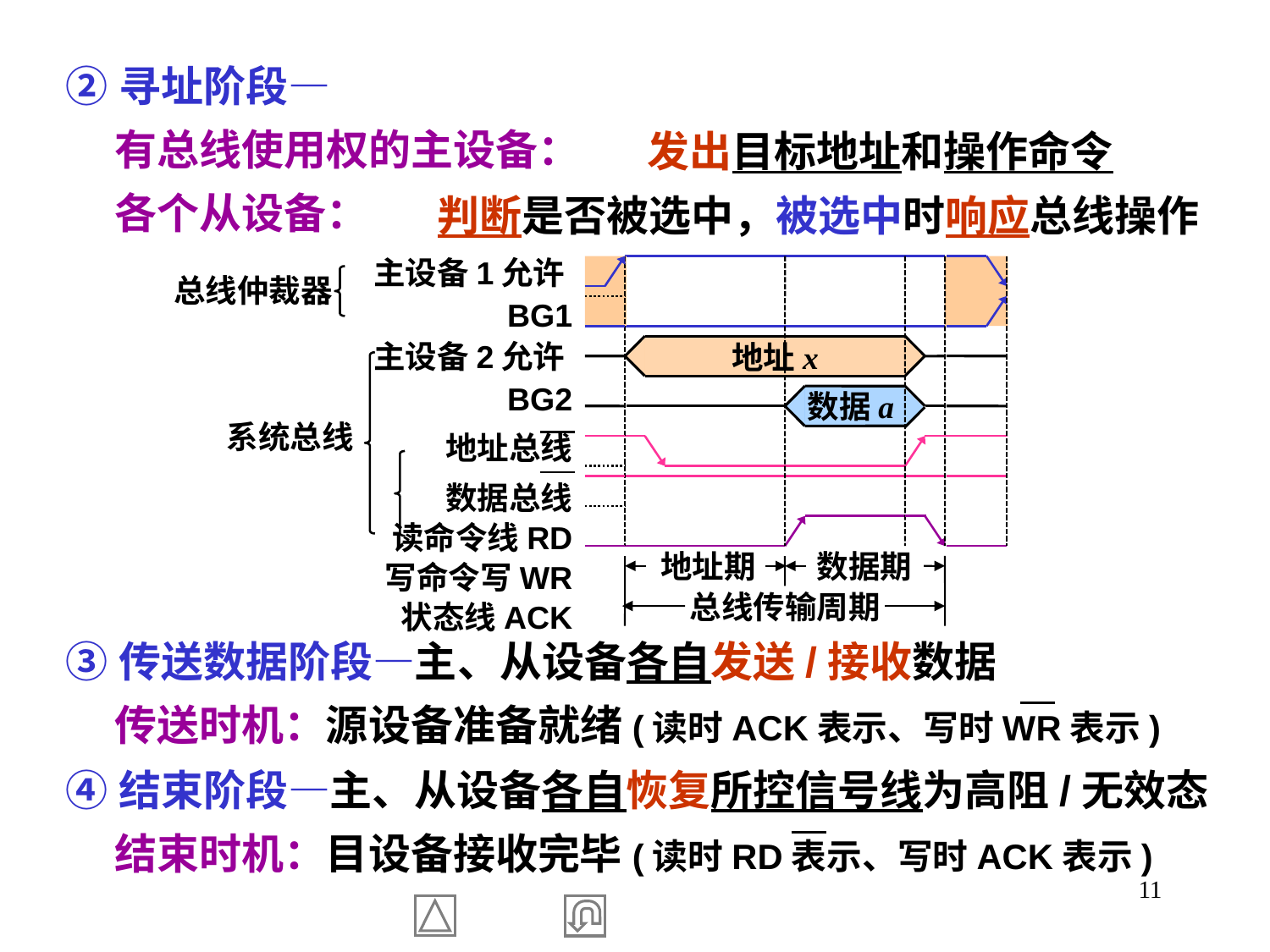

②寻址阶段—
       有总线使用权的主设备：
       各个从设备：
发出目标地址和操作命令
判断是否被选中，被选中时响应总线操作
主设备1允许BG1
主设备2允许BG2
地址总线
数据总线
读命令线RD
写命令写WR
状态线ACK

总线仲裁器

系统总线

地址x

数据a

地址期
数据期
总线传输周期
   ③传送数据阶段—主、从设备各自发送/接收数据
       传送时机：源设备准备就绪(读时ACK表示、写时WR表示)
   ④结束阶段—主、从设备各自恢复所控信号线为高阻/无效态
       结束时机：目设备接收完毕(读时RD表示、写时ACK表示)
11